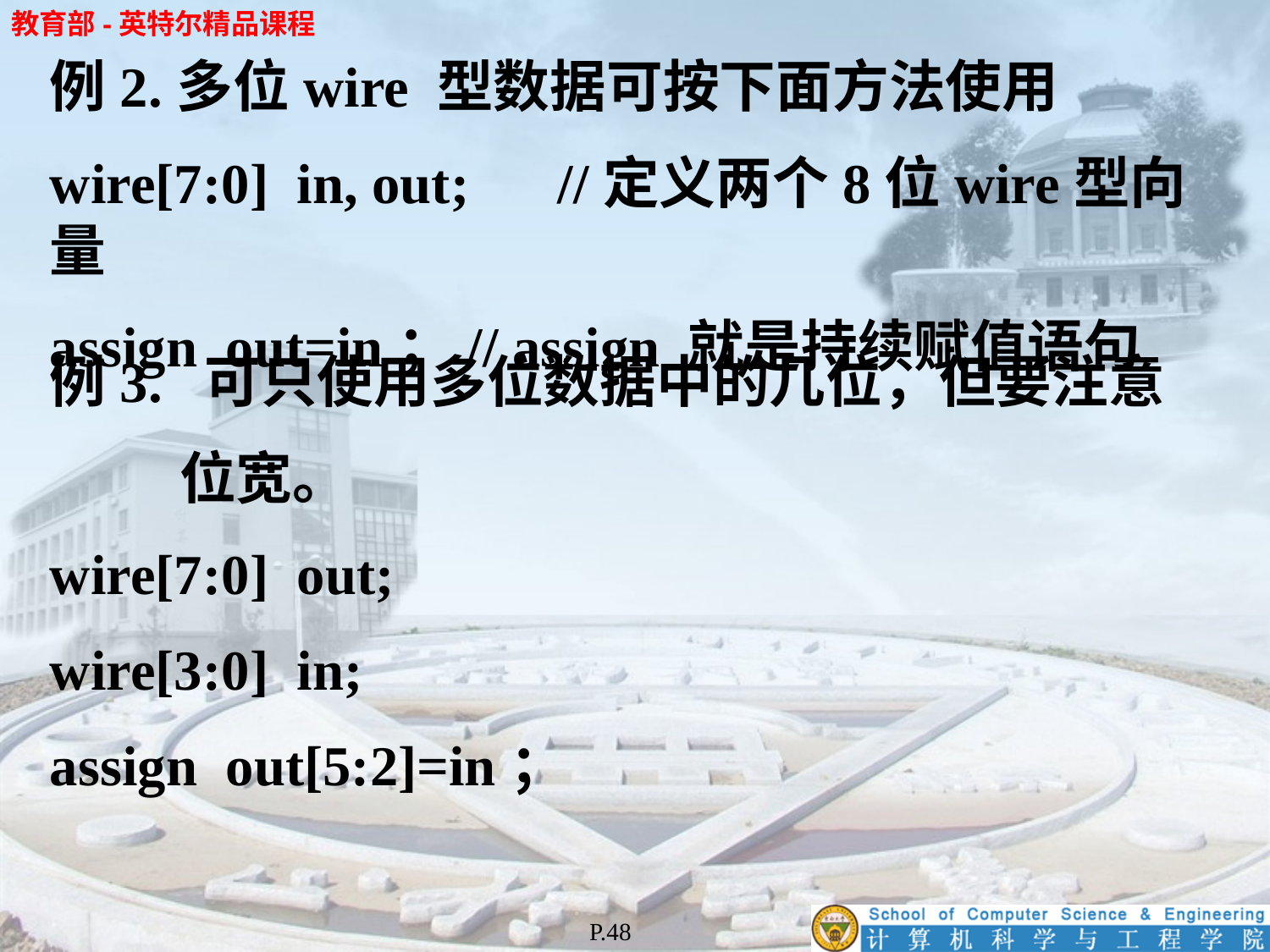

例2. 	多位wire 型数据可按下面方法使用
wire[7:0]  in, out;	//定义两个8位wire型向量
assign  out=in；// assign 就是持续赋值语句
例3.  可只使用多位数据中的几位，但要注意
         位宽。
wire[7:0]  out;
wire[3:0]  in;
assign  out[5:2]=in；
P.48